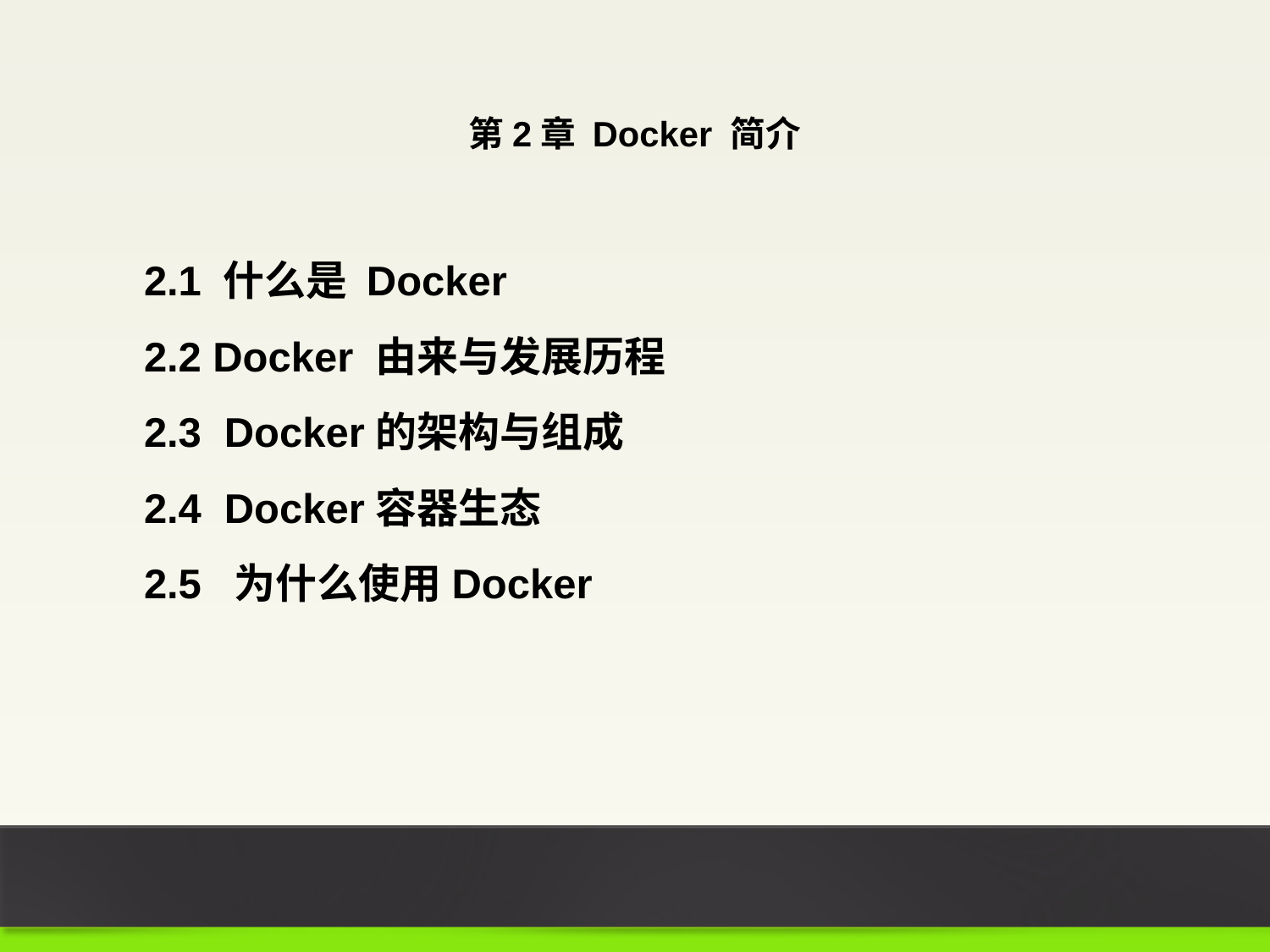

第2章 Docker 简介
2.1 什么是 Docker
2.2 Docker 由来与发展历程
2.3  Docker的架构与组成
2.4  Docker容器生态
2.5  为什么使用Docker